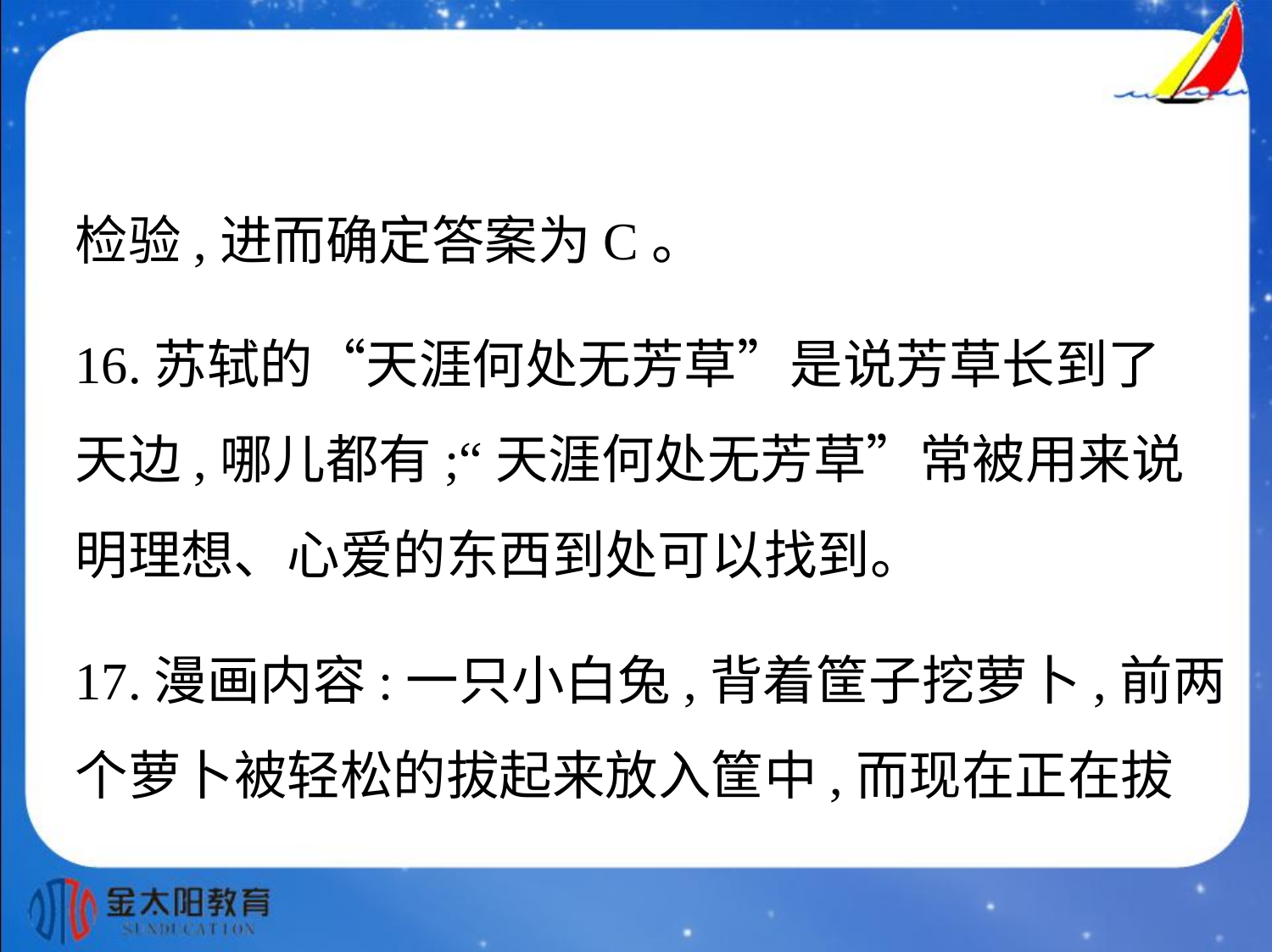

检验,进而确定答案为C。
16.苏轼的“天涯何处无芳草”是说芳草长到了
天边,哪儿都有;“天涯何处无芳草”常被用来说
明理想、心爱的东西到处可以找到。
17.漫画内容:一只小白兔,背着筐子挖萝卜,前两
个萝卜被轻松的拔起来放入筐中,而现在正在拔